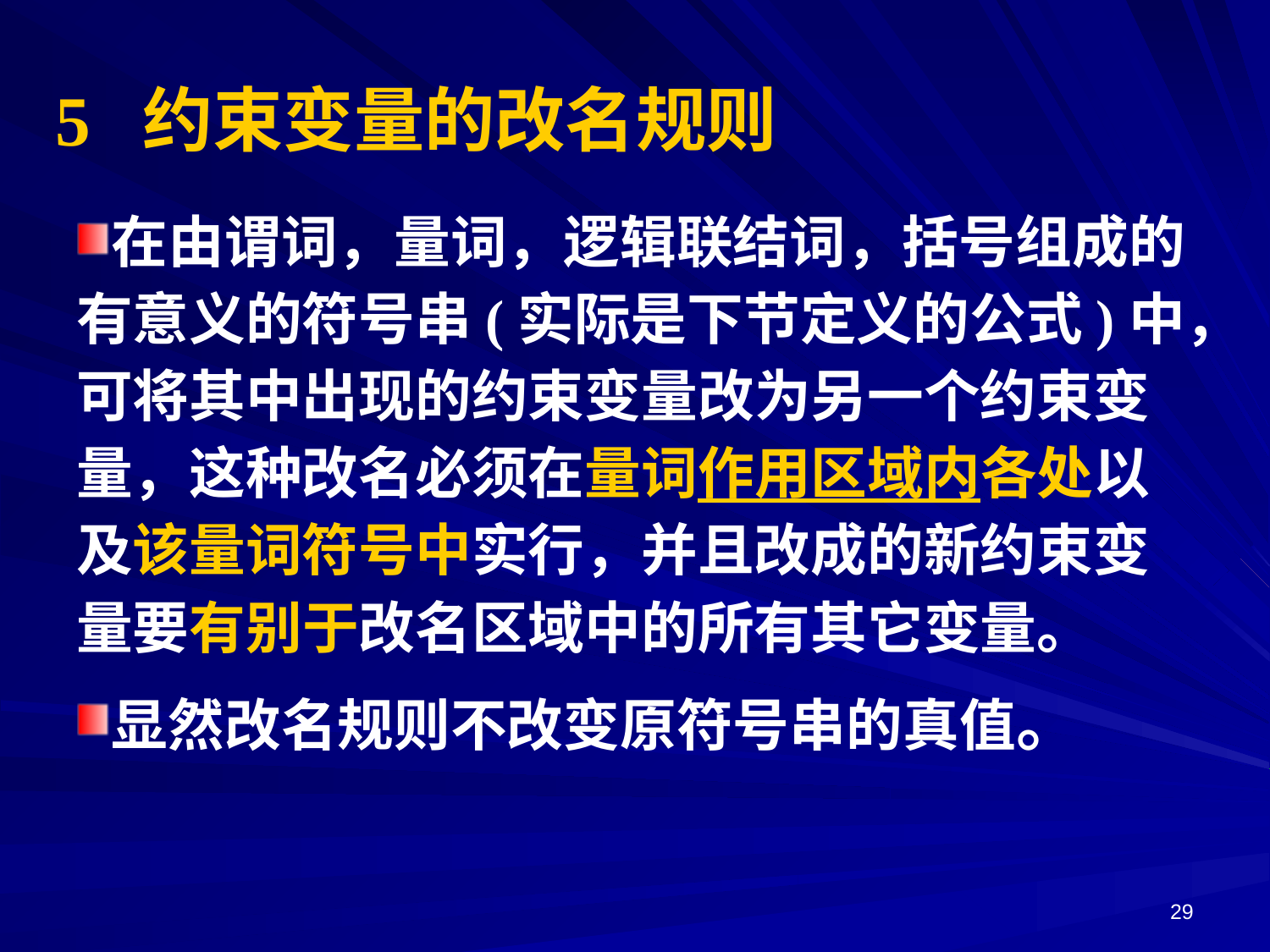

# 5  约束变量的改名规则
在由谓词，量词，逻辑联结词，括号组成的有意义的符号串(实际是下节定义的公式)中，可将其中出现的约束变量改为另一个约束变量，这种改名必须在量词作用区域内各处以及该量词符号中实行，并且改成的新约束变量要有别于改名区域中的所有其它变量。
显然改名规则不改变原符号串的真值。
29